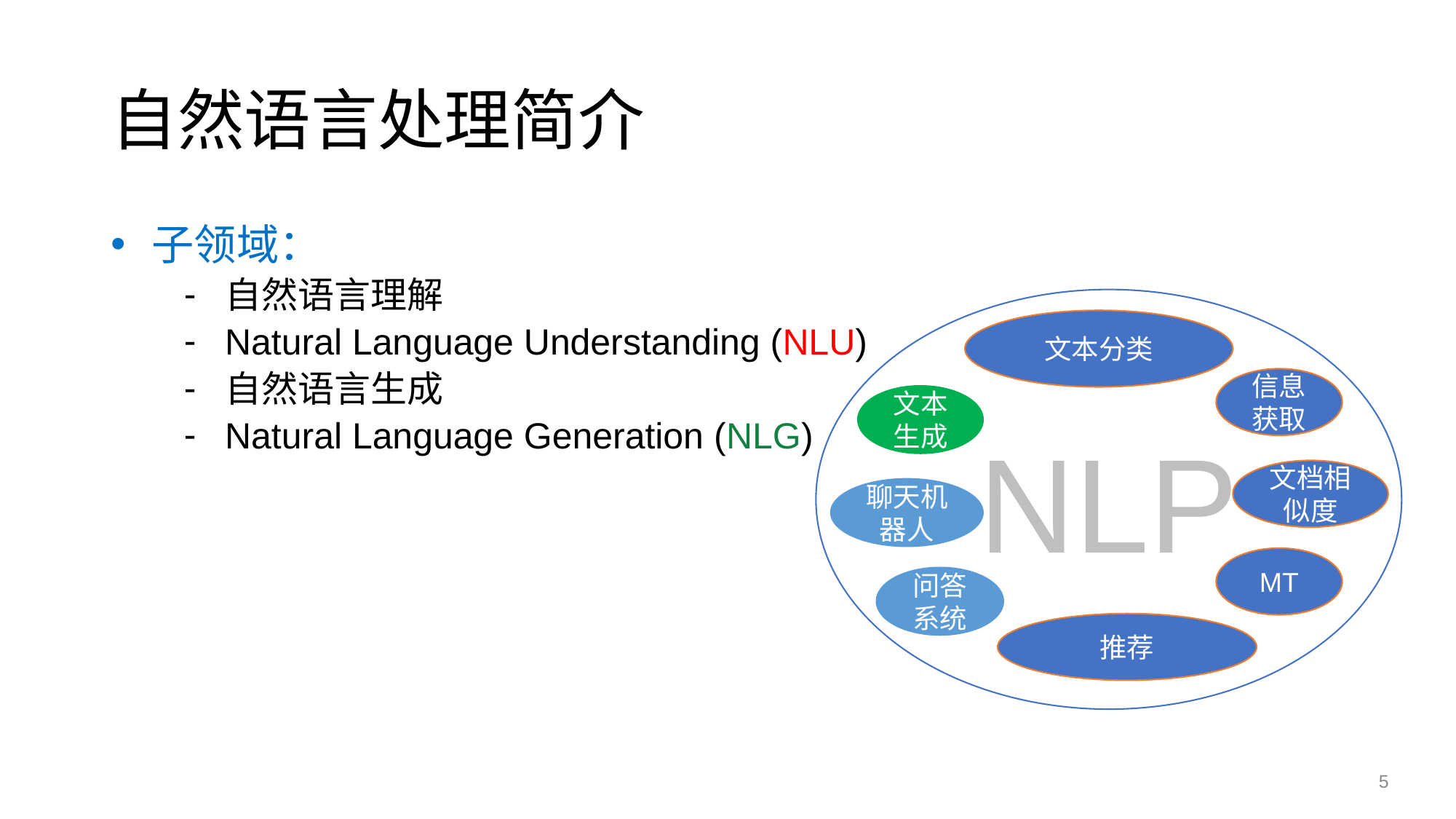

# 自然语言处理简介
子领域：
自然语言理解
Natural Language Understanding (NLU)
自然语言生成
Natural Language Generation (NLG)
NLP
文本分类
信息获取
文本生成
文档相似度
聊天机器人
MT
问答系统
推荐
5